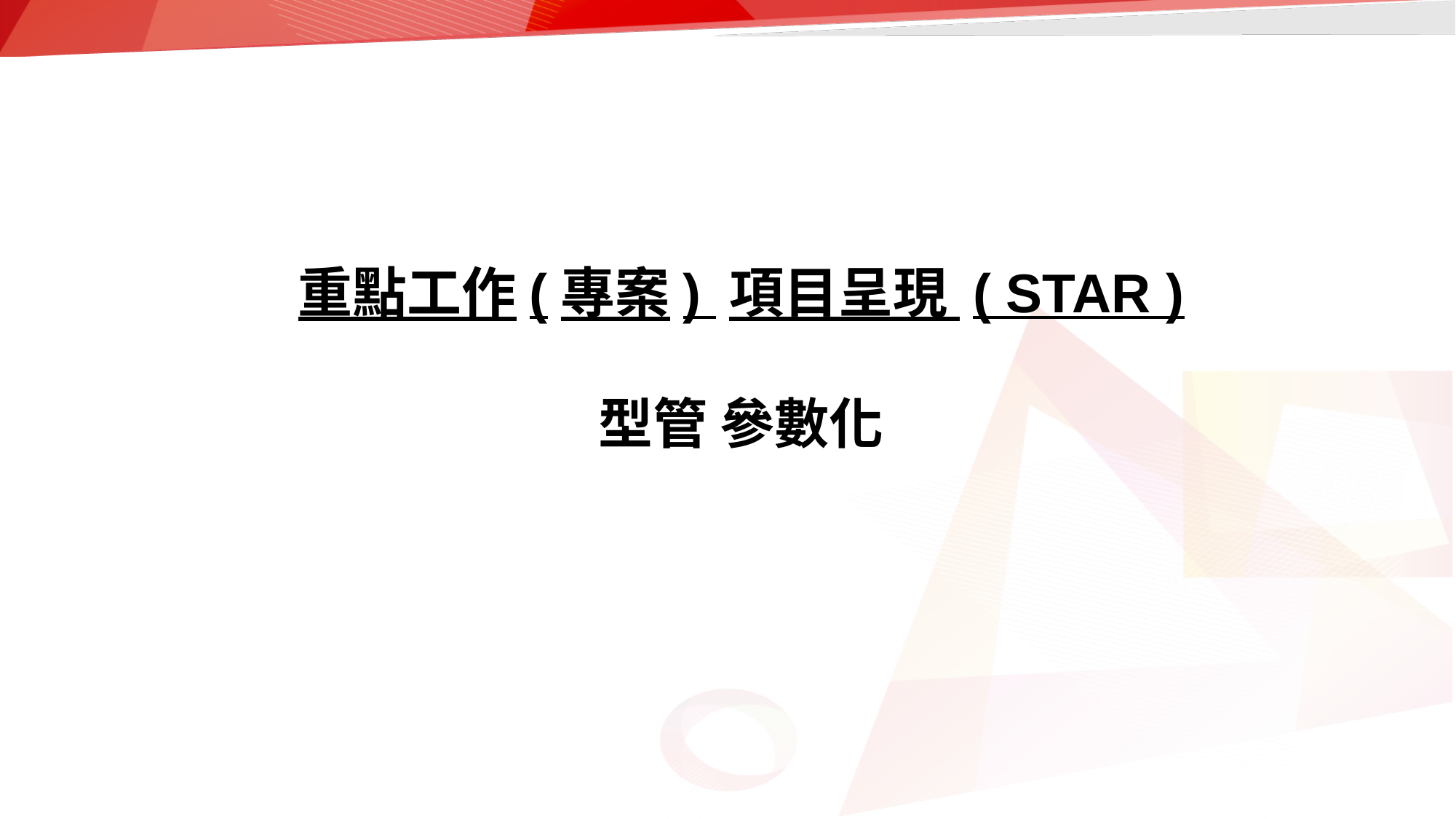

重點工作(專案) 項目呈現 ( STAR )

型管 參數化